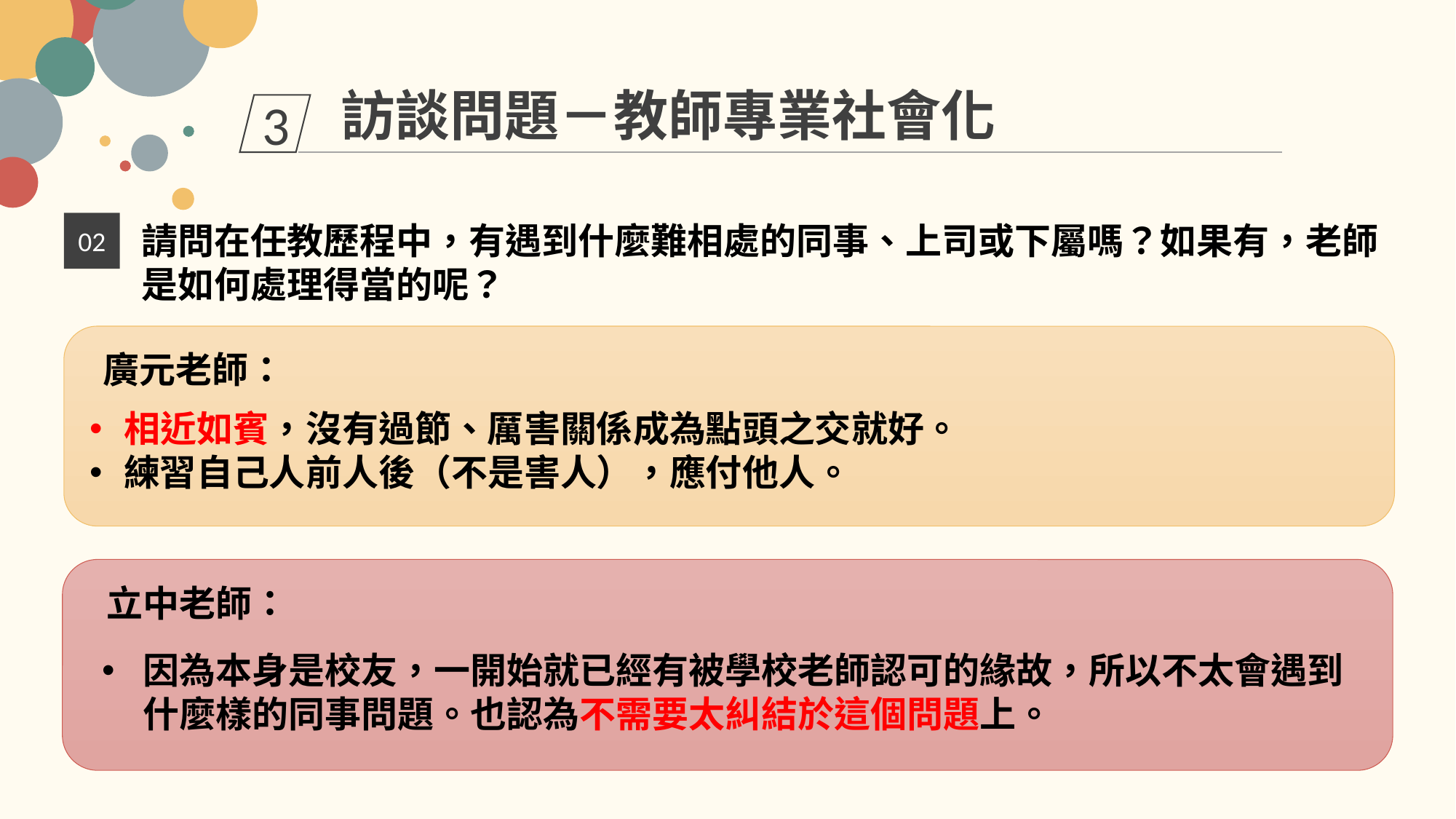

訪談問題－教師專業社會化
3
02
請問在任教歷程中，有遇到什麼難相處的同事、上司或下屬嗎？如果有，老師是如何處理得當的呢？

廣元老師：
相近如賓，沒有過節、厲害關係成為點頭之交就好。
練習自己人前人後（不是害人），應付他人。

立中老師：
因為本身是校友，一開始就已經有被學校老師認可的緣故，所以不太會遇到什麼樣的同事問題。也認為不需要太糾結於這個問題上。